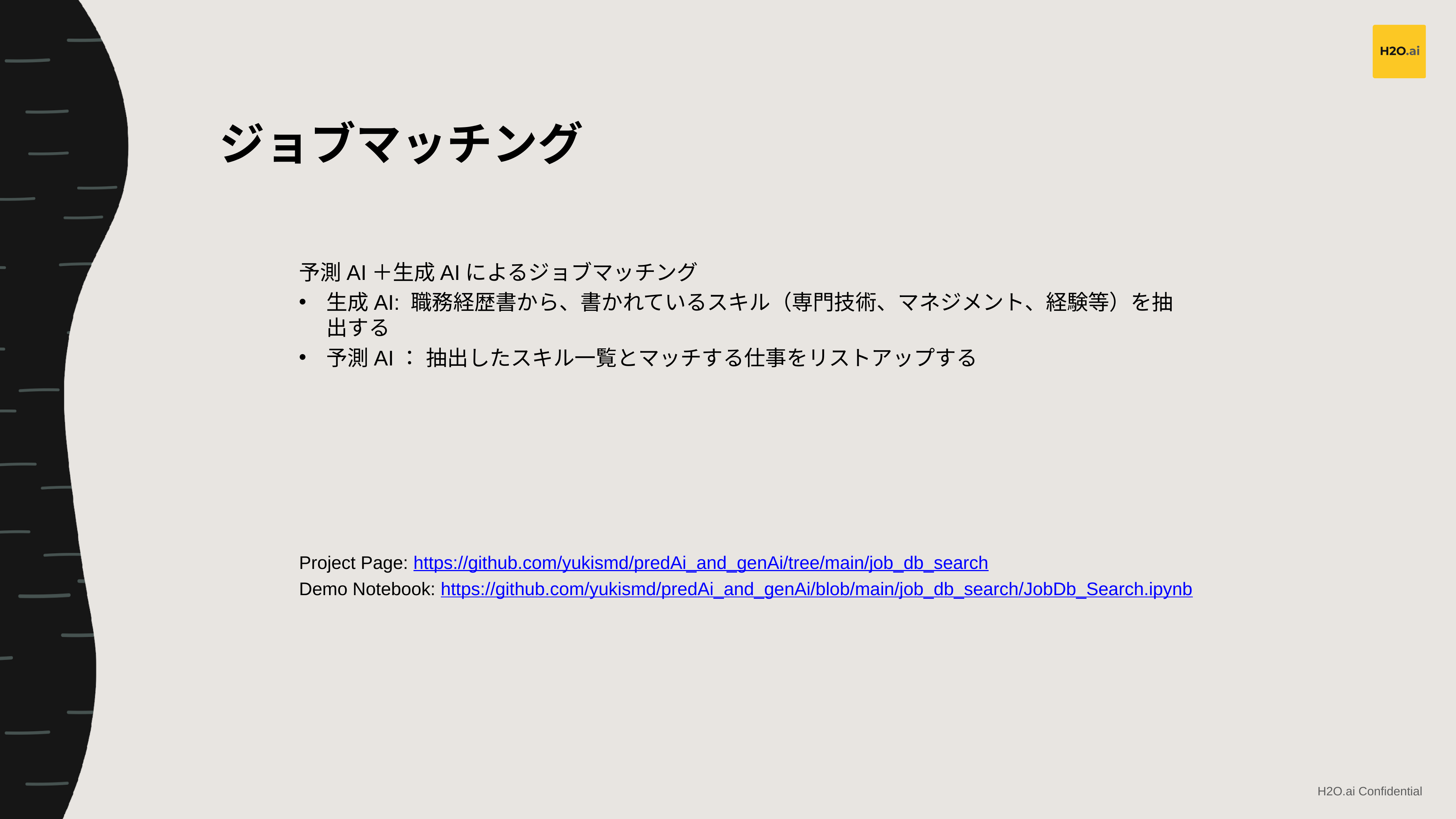

ジョブマッチング
予測AI＋生成AIによるジョブマッチング
生成AI: 職務経歴書から、書かれているスキル（専門技術、マネジメント、経験等）を抽出する
予測AI： 抽出したスキル一覧とマッチする仕事をリストアップする
Project Page: https://github.com/yukismd/predAi_and_genAi/tree/main/job_db_search
Demo Notebook: https://github.com/yukismd/predAi_and_genAi/blob/main/job_db_search/JobDb_Search.ipynb